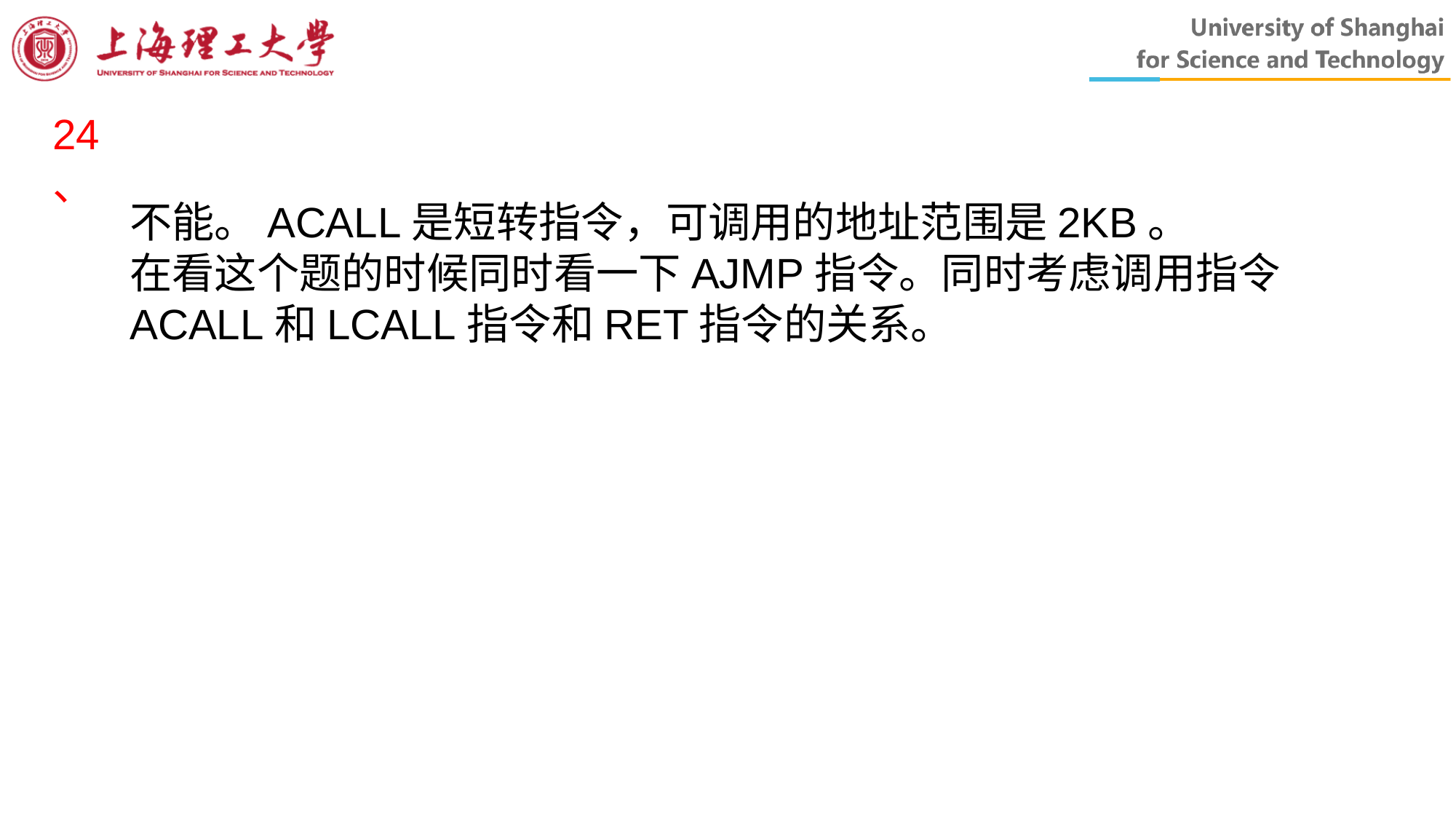

24、
不能。ACALL是短转指令，可调用的地址范围是2KB。
在看这个题的时候同时看一下AJMP指令。同时考虑调用指令ACALL和LCALL指令和RET指令的关系。